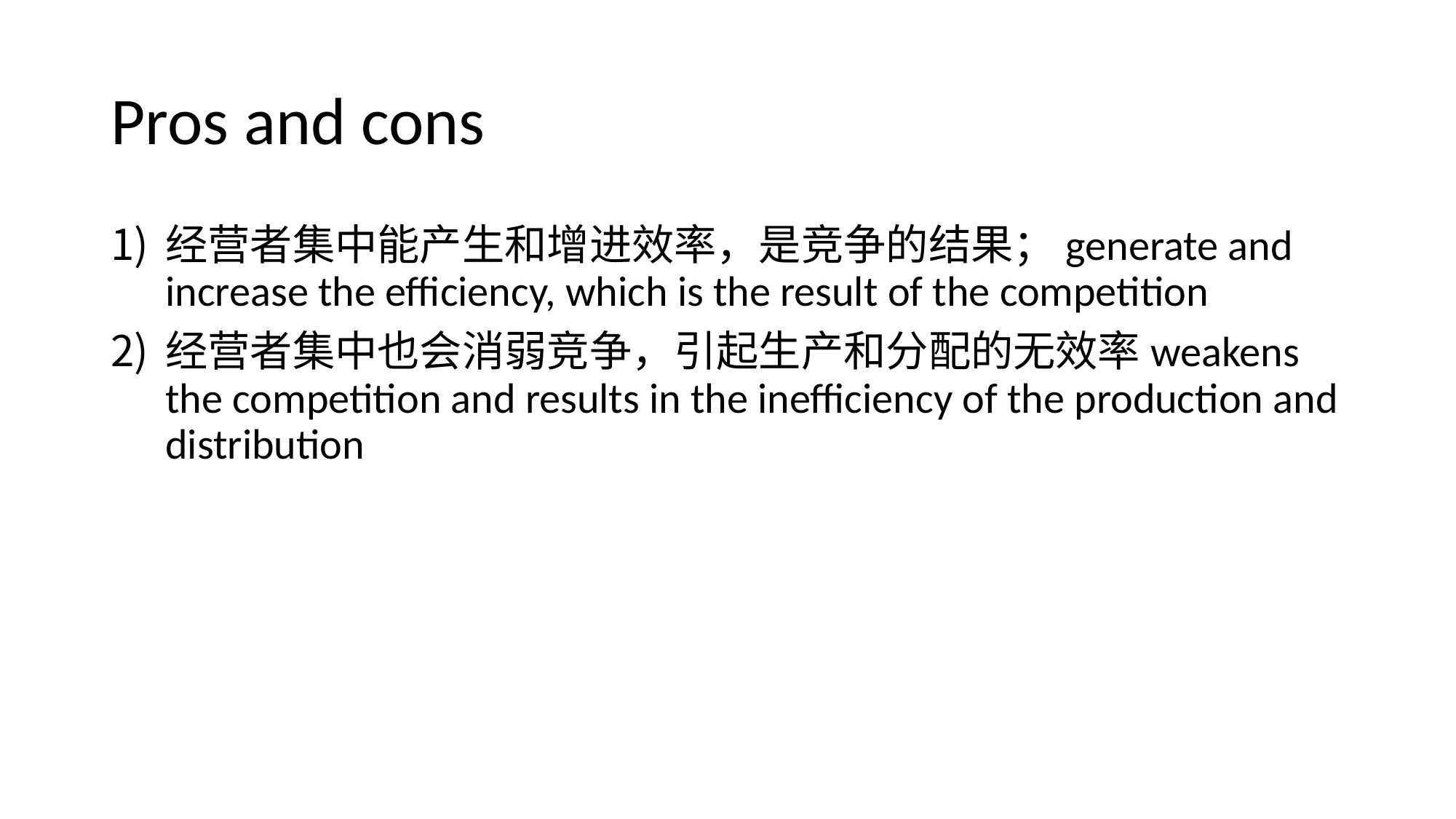

# Pros and cons
经营者集中能产生和增进效率，是竞争的结果；generate and increase the efficiency, which is the result of the competition
经营者集中也会消弱竞争，引起生产和分配的无效率weakens the competition and results in the inefficiency of the production and distribution